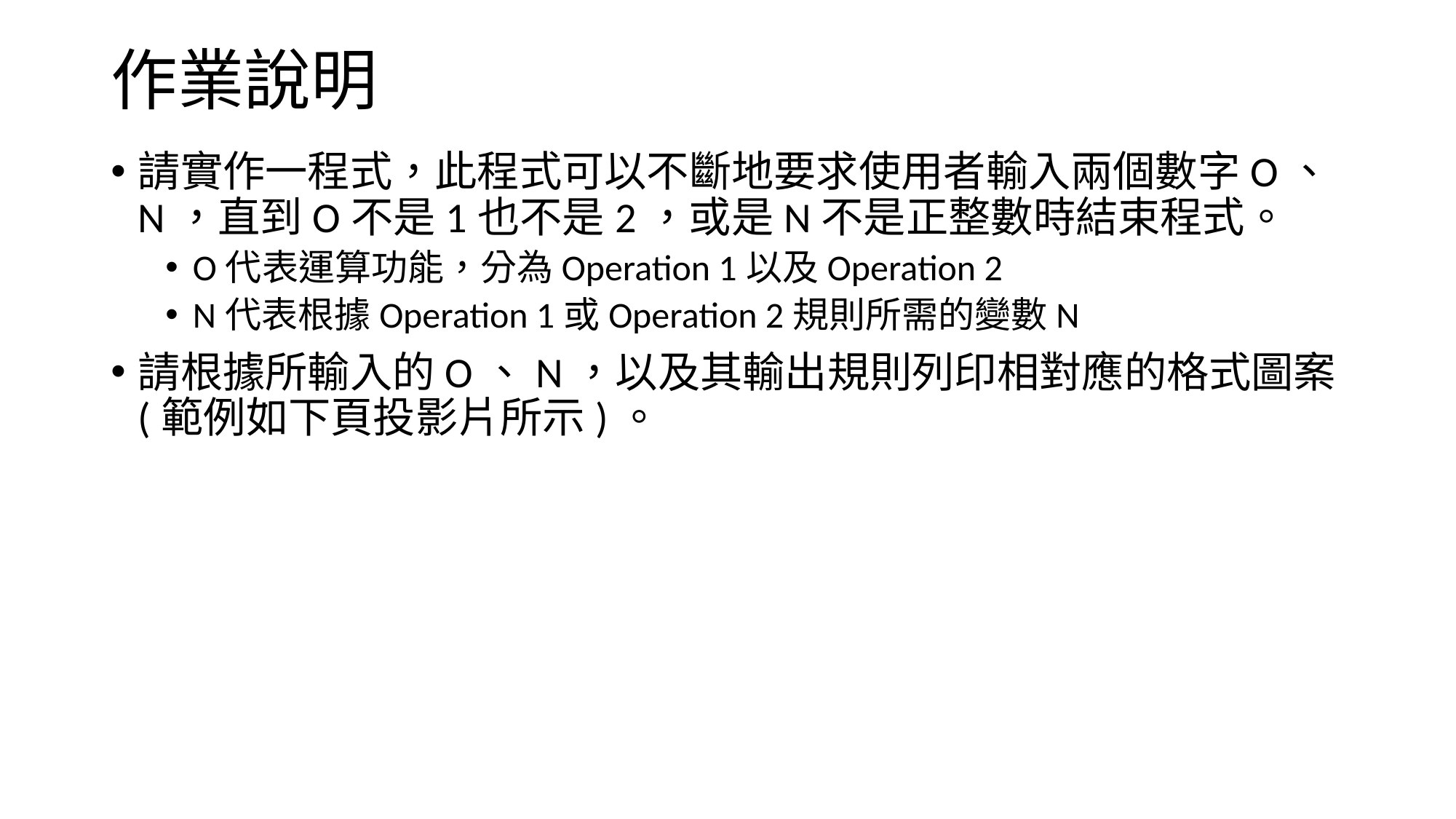

# 作業說明
請實作一程式，此程式可以不斷地要求使用者輸入兩個數字O、N，直到O不是1也不是2，或是N不是正整數時結束程式。
O代表運算功能，分為Operation 1以及Operation 2
N代表根據Operation 1或Operation 2規則所需的變數N
請根據所輸入的O、N，以及其輸出規則列印相對應的格式圖案(範例如下頁投影片所示)。